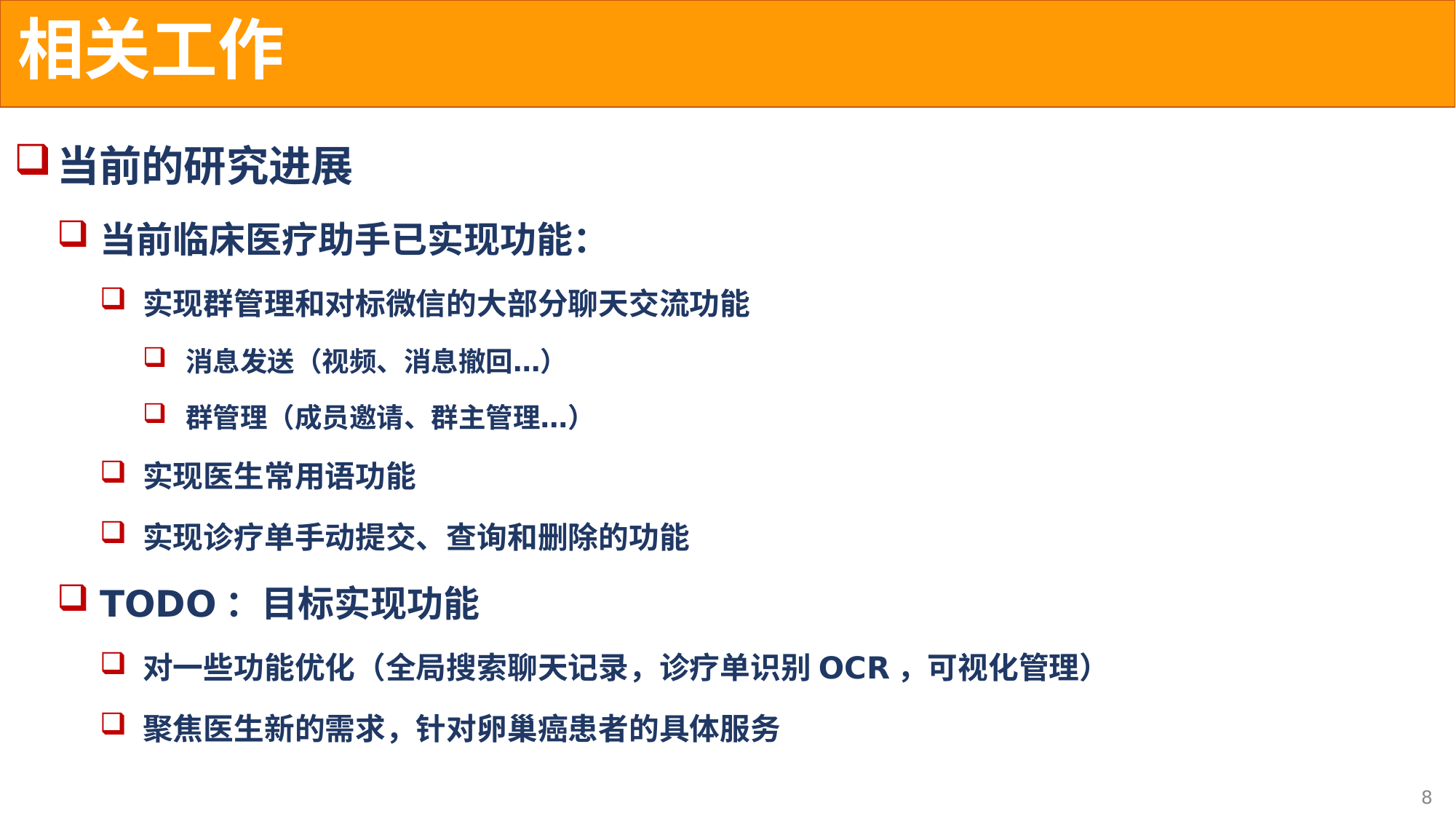

# 相关工作
当前的研究进展
当前临床医疗助手已实现功能：
实现群管理和对标微信的大部分聊天交流功能
消息发送（视频、消息撤回…）
群管理（成员邀请、群主管理…）
实现医生常用语功能
实现诊疗单手动提交、查询和删除的功能
TODO：目标实现功能
对一些功能优化（全局搜索聊天记录，诊疗单识别OCR，可视化管理）
聚焦医生新的需求，针对卵巢癌患者的具体服务
8